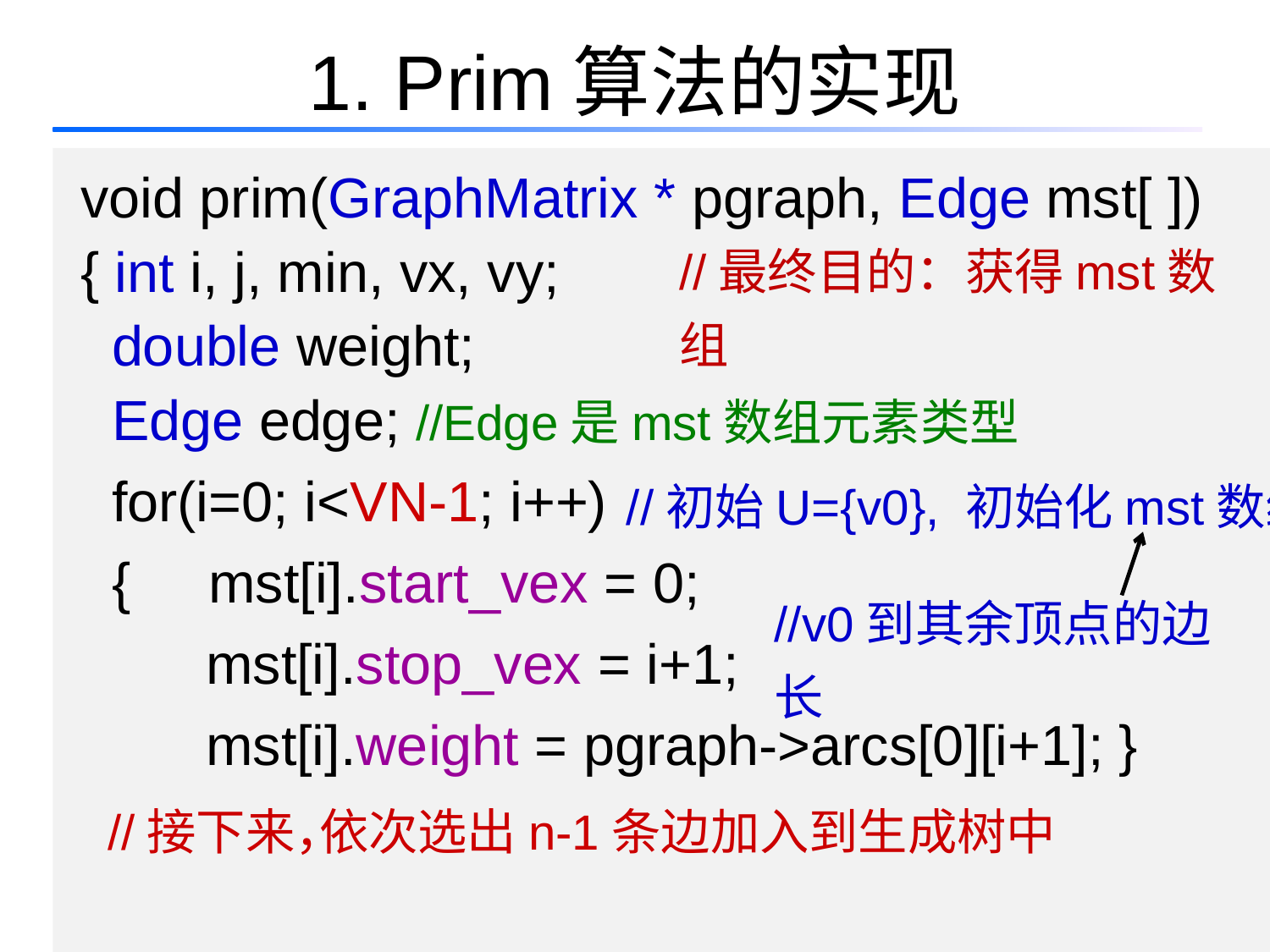

# 1. Prim算法的实现

void prim(GraphMatrix * pgraph, Edge mst[ ])
{ int i, j, min, vx, vy;
  double weight;
  Edge edge; //Edge是mst数组元素类型
  for(i=0; i<VN-1; i++)
  {     mst[i].start_vex = 0;
        mst[i].stop_vex = i+1;
        mst[i].weight = pgraph->arcs[0][i+1]; }
//最终目的：获得mst数组
//初始U={v0}, 初始化mst数组
//v0到其余顶点的边长
//接下来，
依次选出n-1条边加入到生成树中